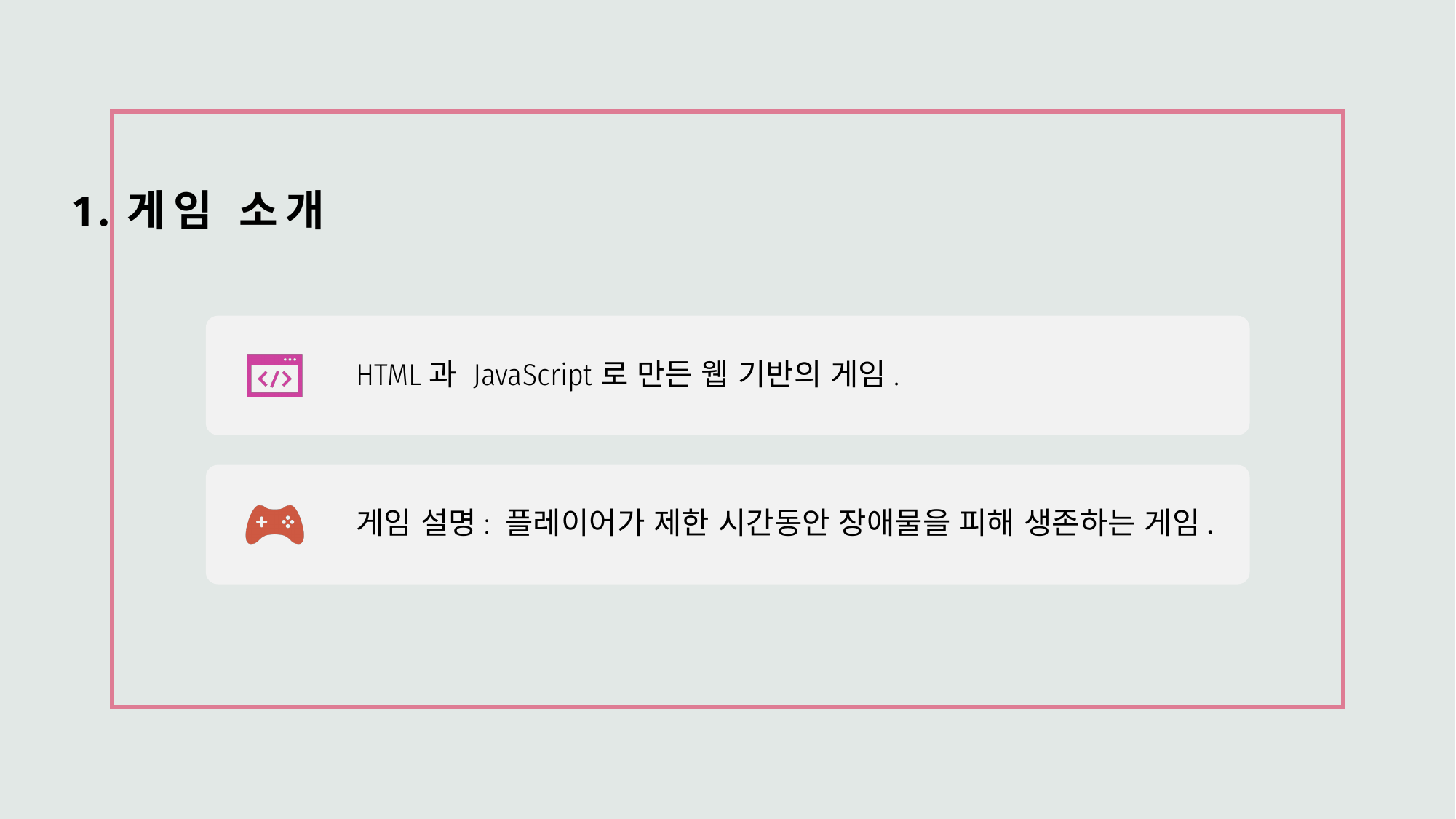

# 1.게임 소개
HTML과 JavaScript로 만든 웹 기반의 게임.
게임 설명: 플레이어가 제한 시간동안 장애물을 피해 생존하는 게임.